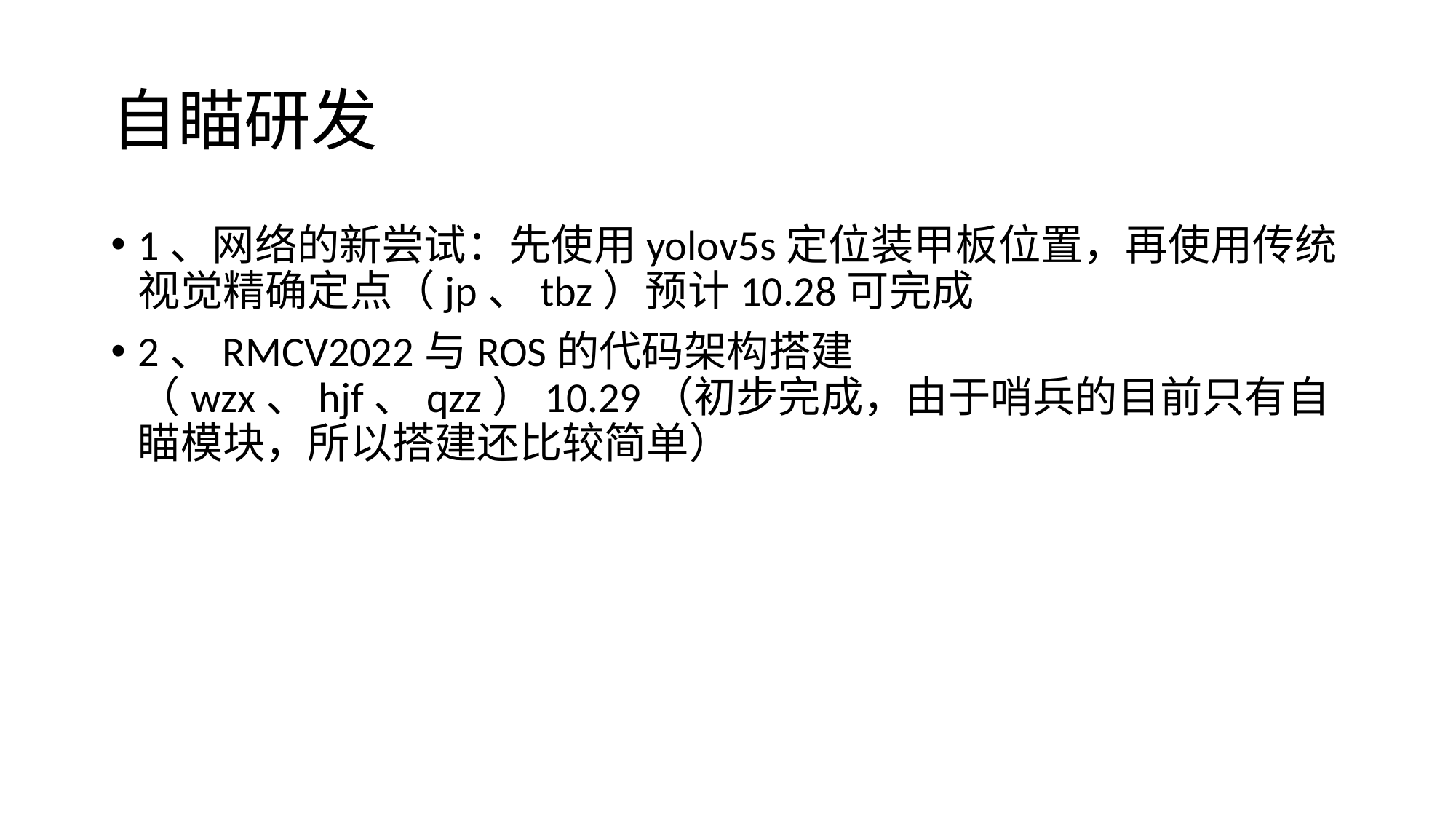

# 自瞄研发
1、网络的新尝试：先使用yolov5s定位装甲板位置，再使用传统视觉精确定点（jp、tbz）预计10.28可完成
2、RMCV2022与ROS的代码架构搭建（wzx、hjf、qzz）10.29（初步完成，由于哨兵的目前只有自瞄模块，所以搭建还比较简单）